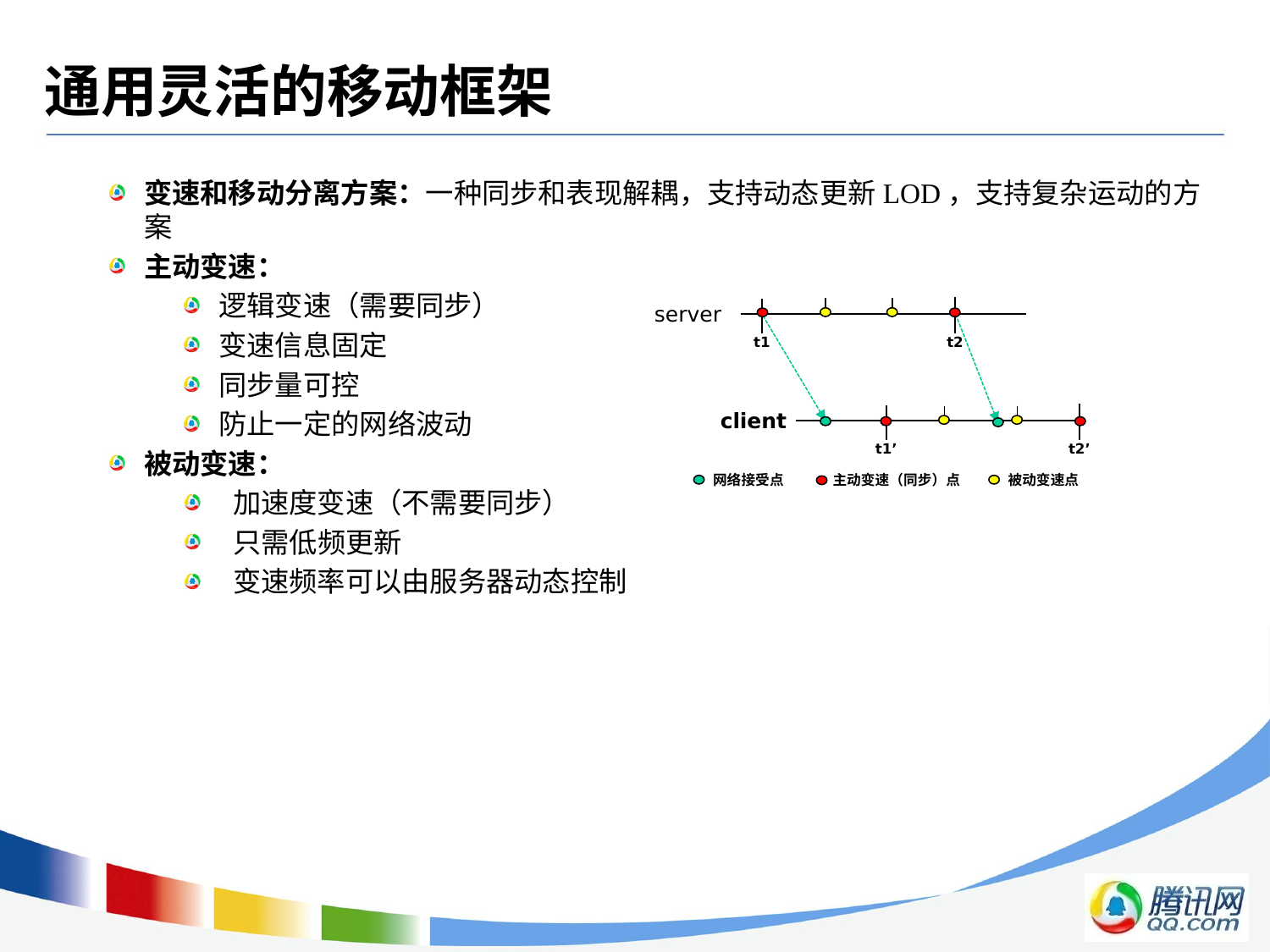

# 通用灵活的移动框架
变速和移动分离方案：一种同步和表现解耦，支持动态更新LOD，支持复杂运动的方案
主动变速：
逻辑变速（需要同步）
变速信息固定
同步量可控
防止一定的网络波动
被动变速：
加速度变速（不需要同步）
只需低频更新
变速频率可以由服务器动态控制

t1
t2
server
client
t1’
t2’
网络接受点
被动变速点
主动变速（同步）点